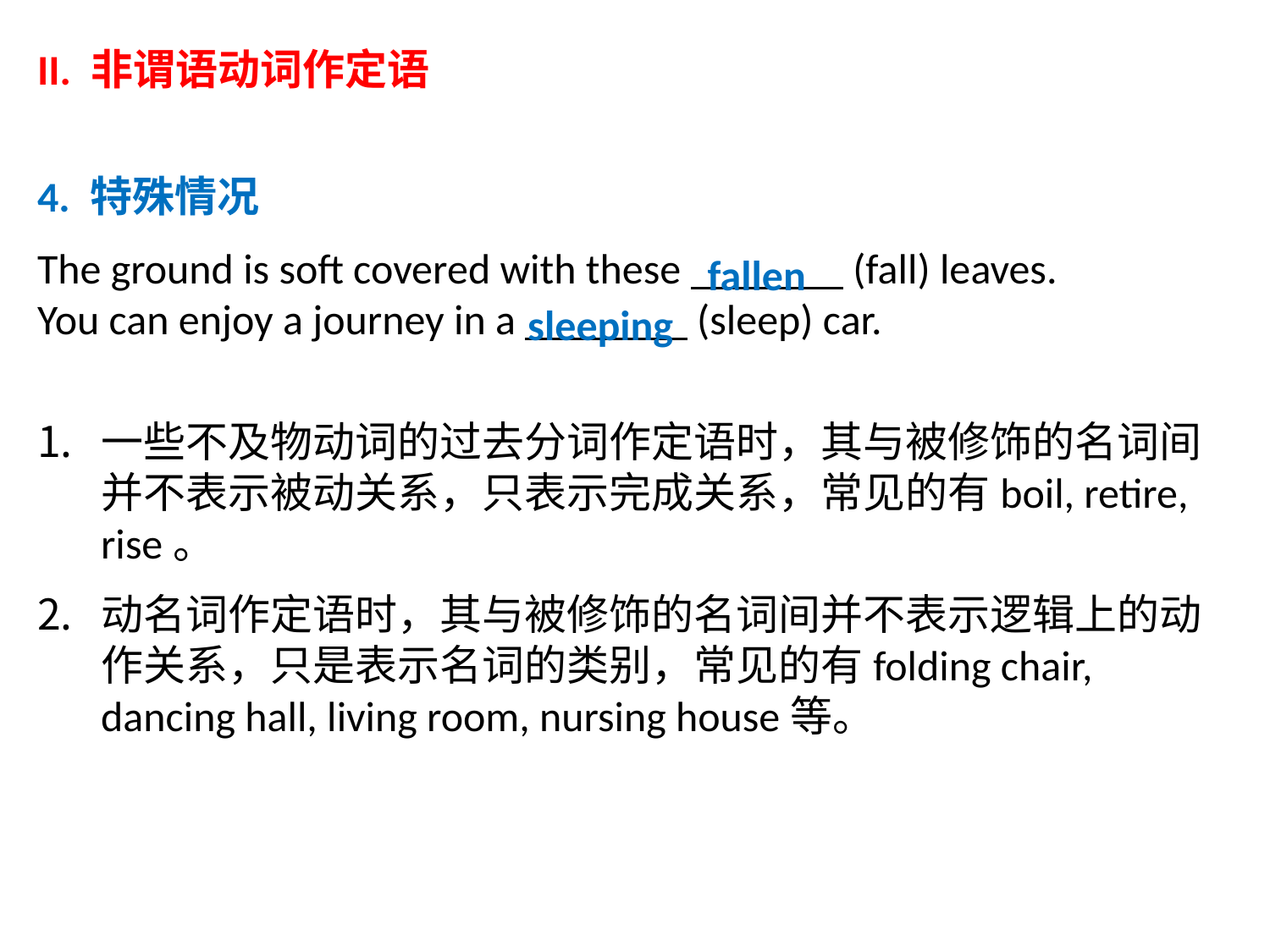

II. 非谓语动词作定语

4. 特殊情况
The ground is soft covered with these                  (fall) leaves.
You can enjoy a journey in a                   (sleep) car.

一些不及物动词的过去分词作定语时，其与被修饰的名词间并不表示被动关系，只表示完成关系，常见的有boil, retire, rise。
动名词作定语时，其与被修饰的名词间并不表示逻辑上的动作关系，只是表示名词的类别，常见的有folding chair, dancing hall, living room, nursing house等。
fallen
sleeping